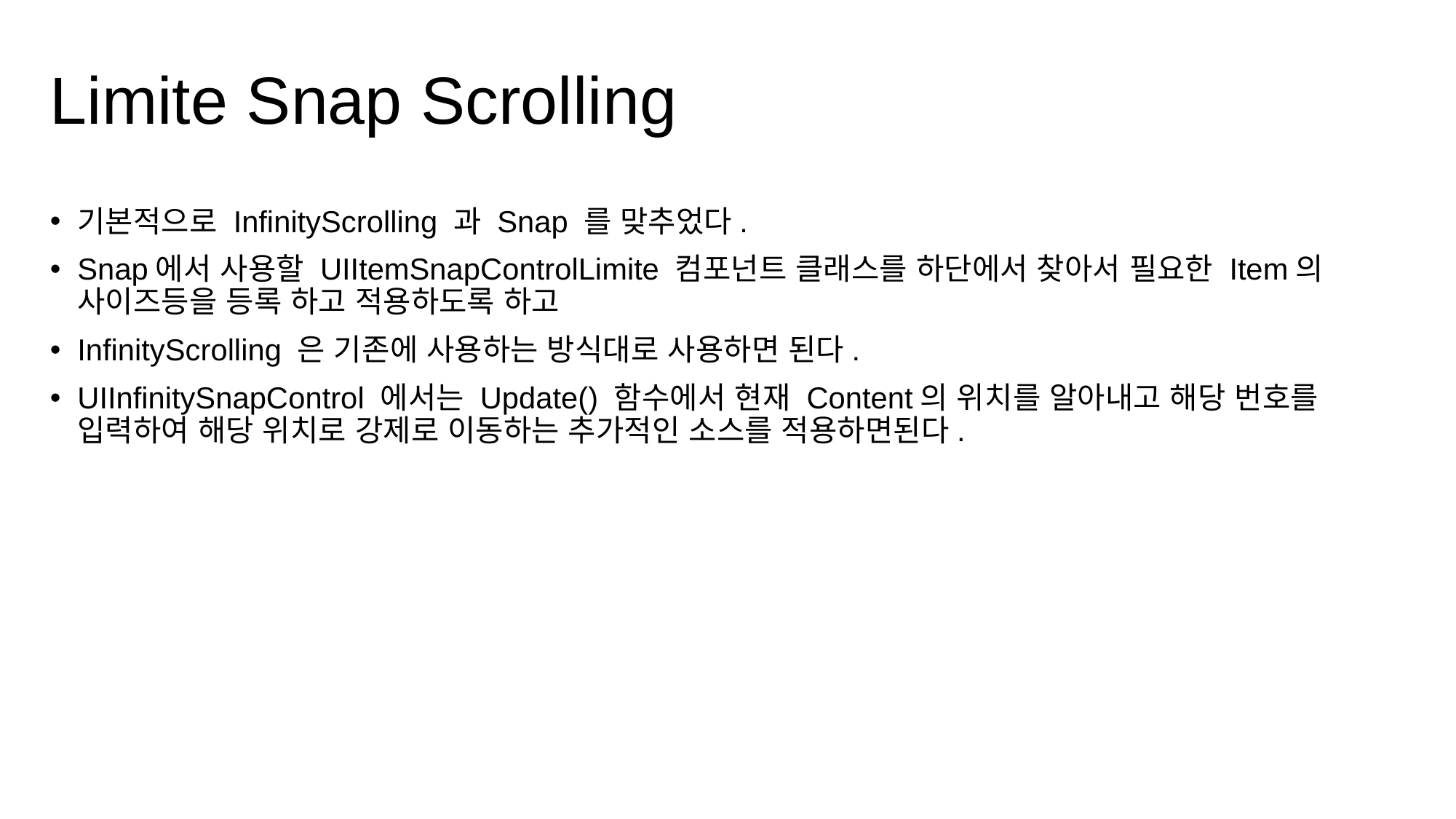

# Limite Snap Scrolling
기본적으로 InfinityScrolling 과 Snap 를 맞추었다.
Snap에서 사용할 UIItemSnapControlLimite 컴포넌트 클래스를 하단에서 찾아서 필요한 Item의 사이즈등을 등록 하고 적용하도록 하고
InfinityScrolling 은 기존에 사용하는 방식대로 사용하면 된다.
UIInfinitySnapControl 에서는 Update() 함수에서 현재 Content의 위치를 알아내고 해당 번호를 입력하여 해당 위치로 강제로 이동하는 추가적인 소스를 적용하면된다.